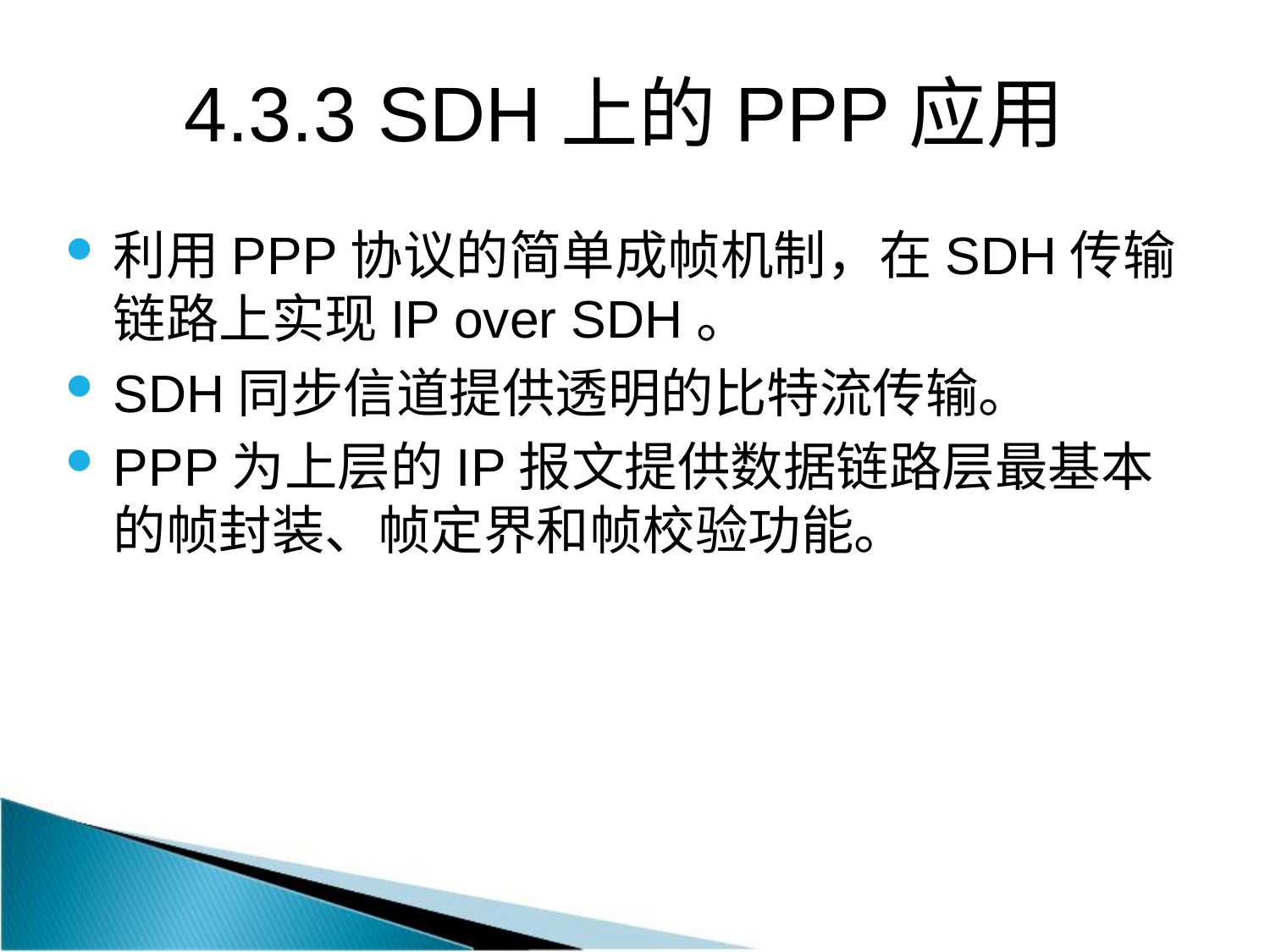

# 4.3.3 SDH上的PPP应用
利用PPP协议的简单成帧机制，在SDH传输链路上实现IP over SDH。
SDH同步信道提供透明的比特流传输。
PPP为上层的IP报文提供数据链路层最基本的帧封装、帧定界和帧校验功能。